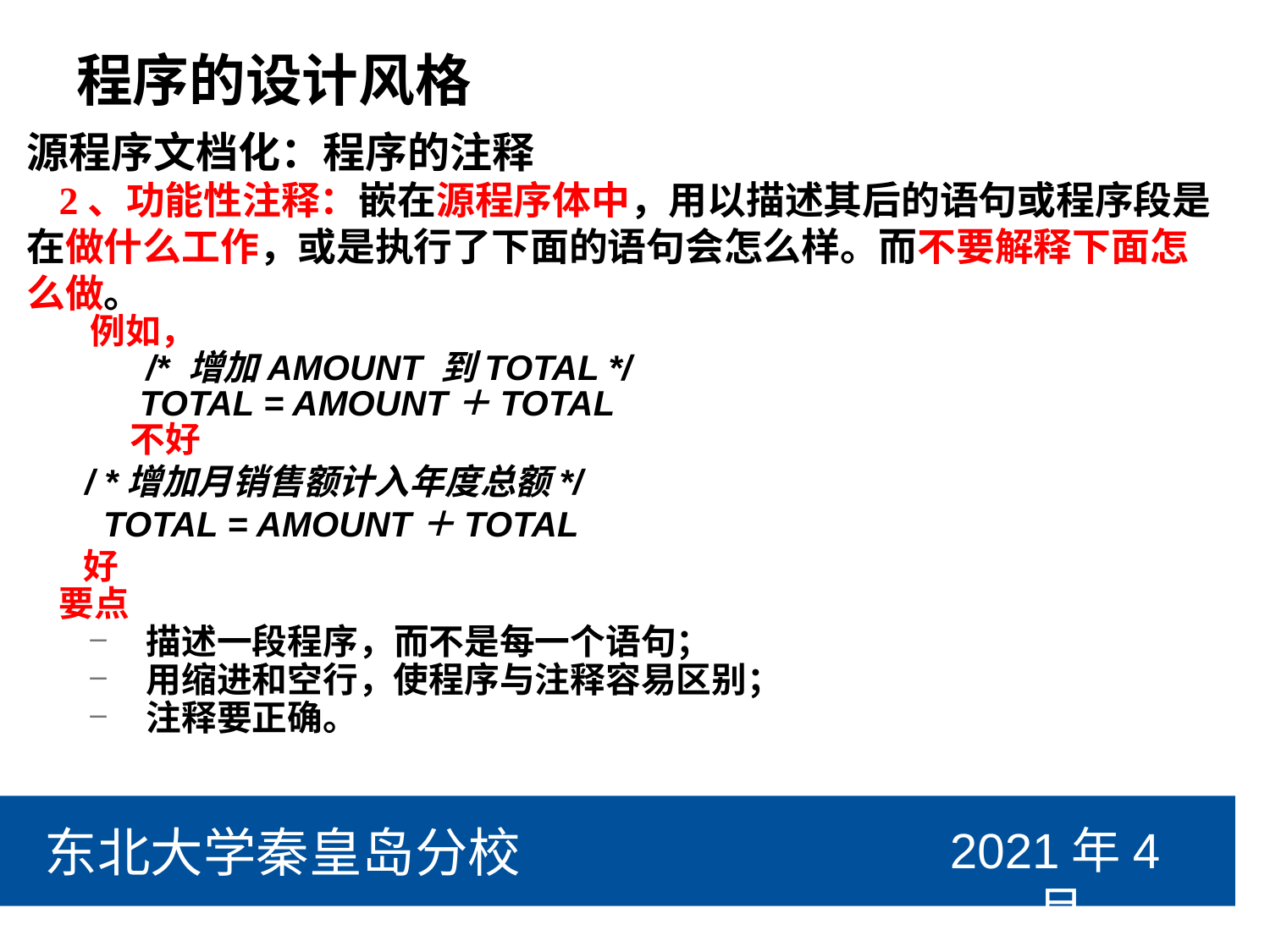

# 程序的设计风格
源程序文档化：程序的注释
   2、功能性注释：嵌在源程序体中，用以描述其后的语句或程序段是在做什么工作，或是执行了下面的语句会怎么样。而不要解释下面怎么做。
例如，
 /* 增加AMOUNT 到TOTAL */
 TOTAL = AMOUNT＋TOTAL
不好
      / *增加月销售额计入年度总额*/
   TOTAL = AMOUNT＋TOTAL
      好
   要点
 描述一段程序，而不是每一个语句；
 用缩进和空行，使程序与注释容易区别；
 注释要正确。